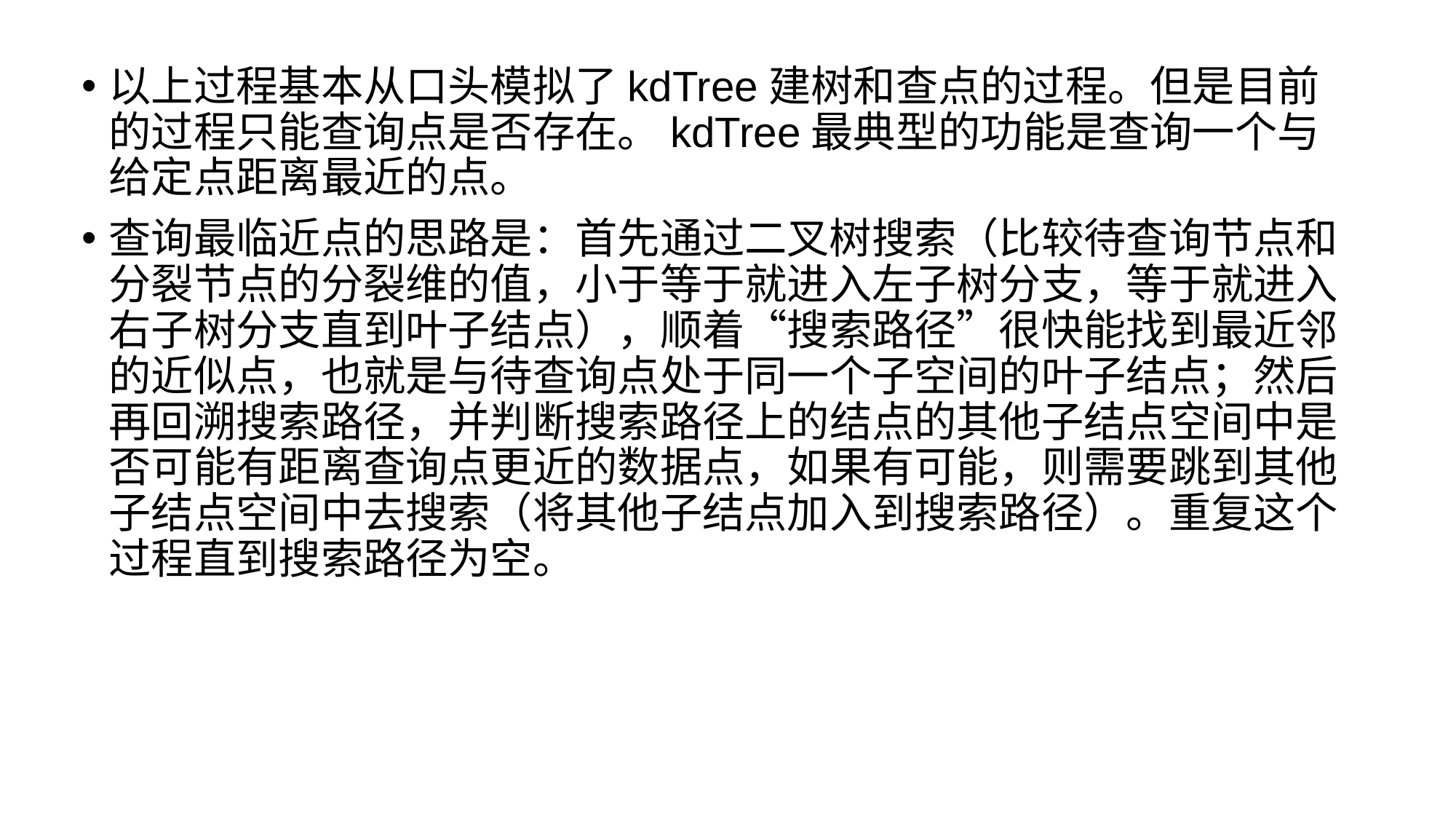

以上过程基本从口头模拟了kdTree建树和查点的过程。但是目前的过程只能查询点是否存在。kdTree最典型的功能是查询一个与给定点距离最近的点。
查询最临近点的思路是：首先通过二叉树搜索（比较待查询节点和分裂节点的分裂维的值，小于等于就进入左子树分支，等于就进入右子树分支直到叶子结点），顺着“搜索路径”很快能找到最近邻的近似点，也就是与待查询点处于同一个子空间的叶子结点；然后再回溯搜索路径，并判断搜索路径上的结点的其他子结点空间中是否可能有距离查询点更近的数据点，如果有可能，则需要跳到其他子结点空间中去搜索（将其他子结点加入到搜索路径）。重复这个过程直到搜索路径为空。